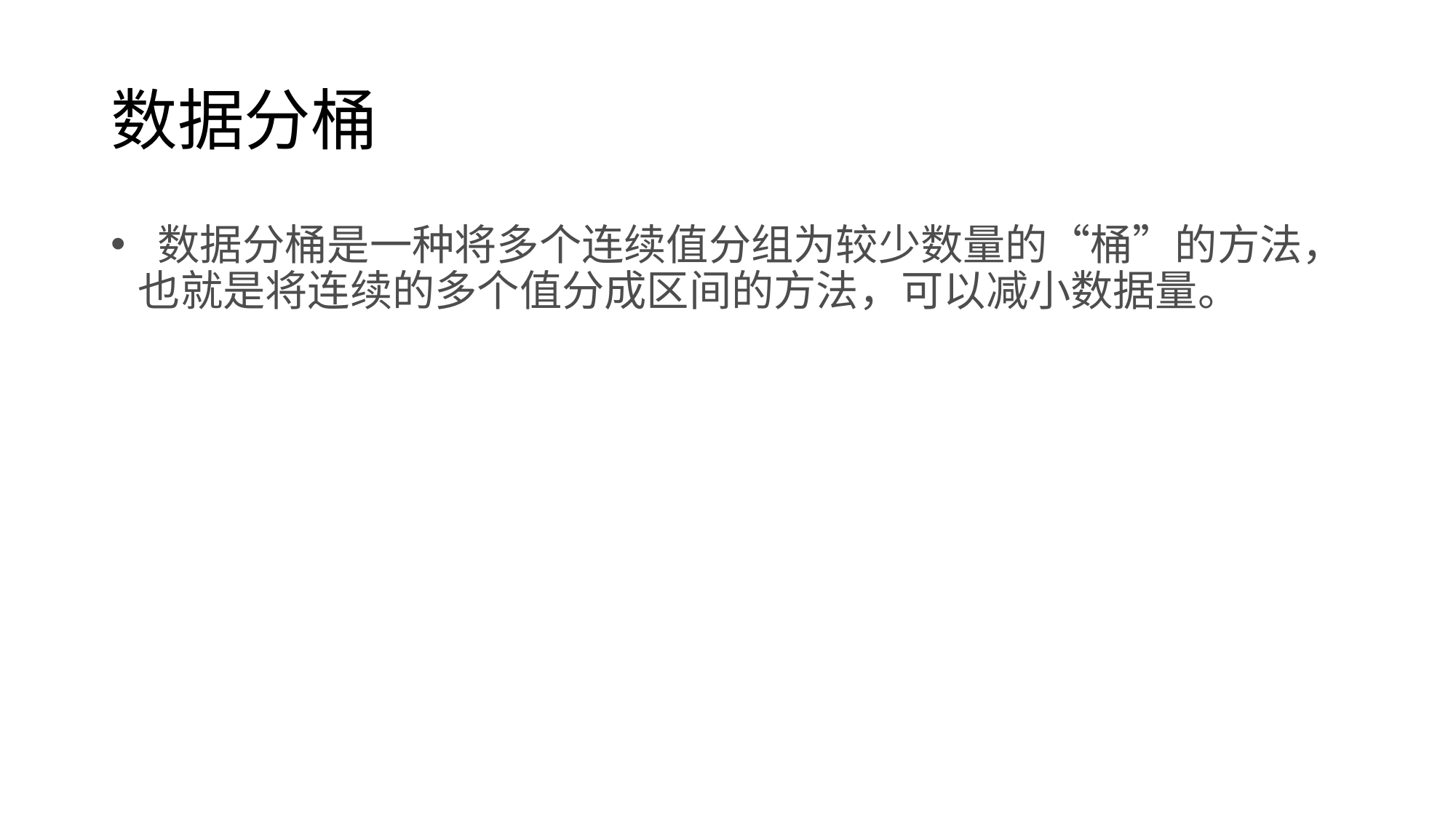

# 数据分桶
 数据分桶是一种将多个连续值分组为较少数量的“桶”的方法，也就是将连续的多个值分成区间的方法，可以减小数据量。